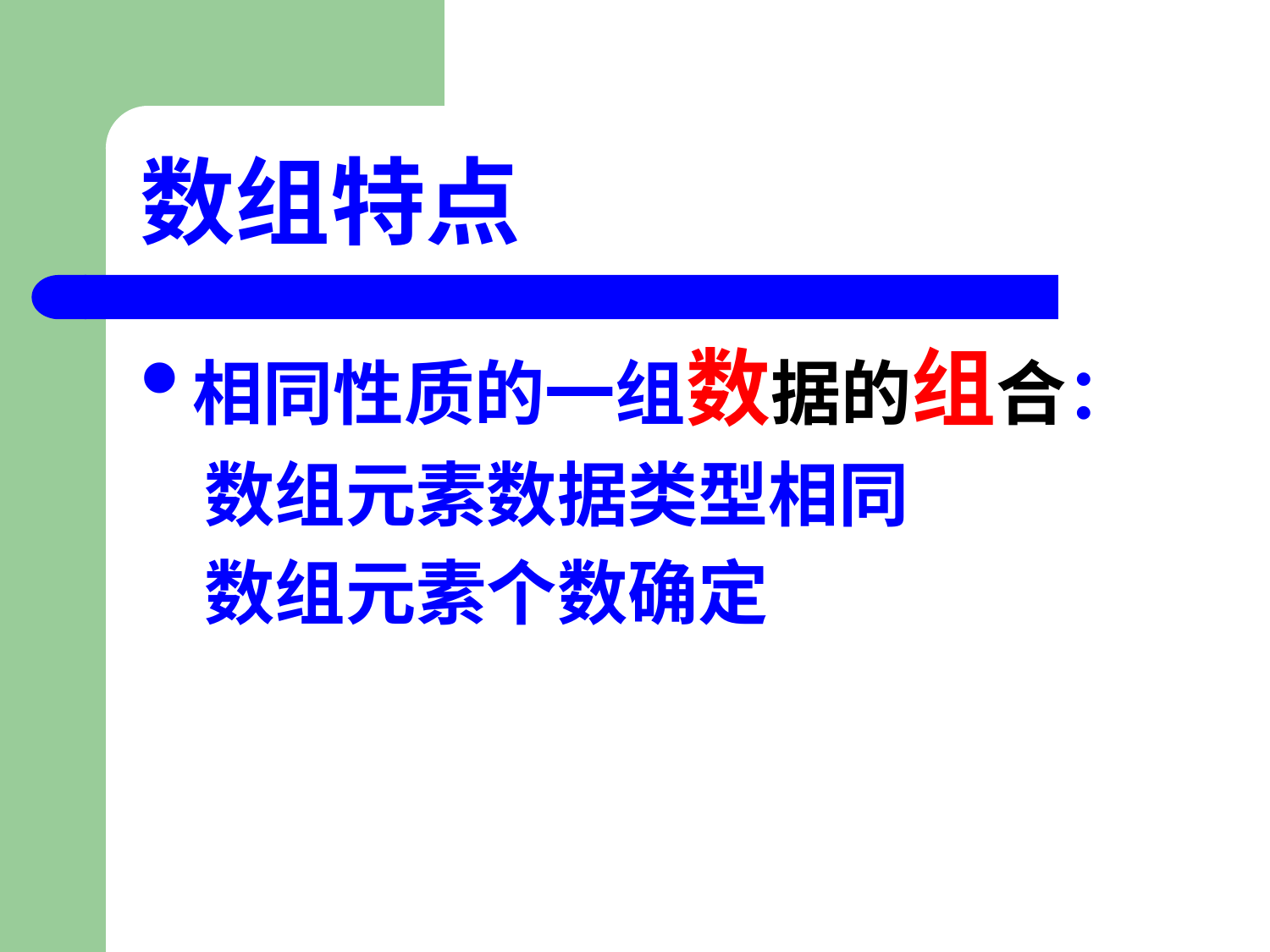

# 数组特点
相同性质的一组数据的组合：
   数组元素数据类型相同
   数组元素个数确定